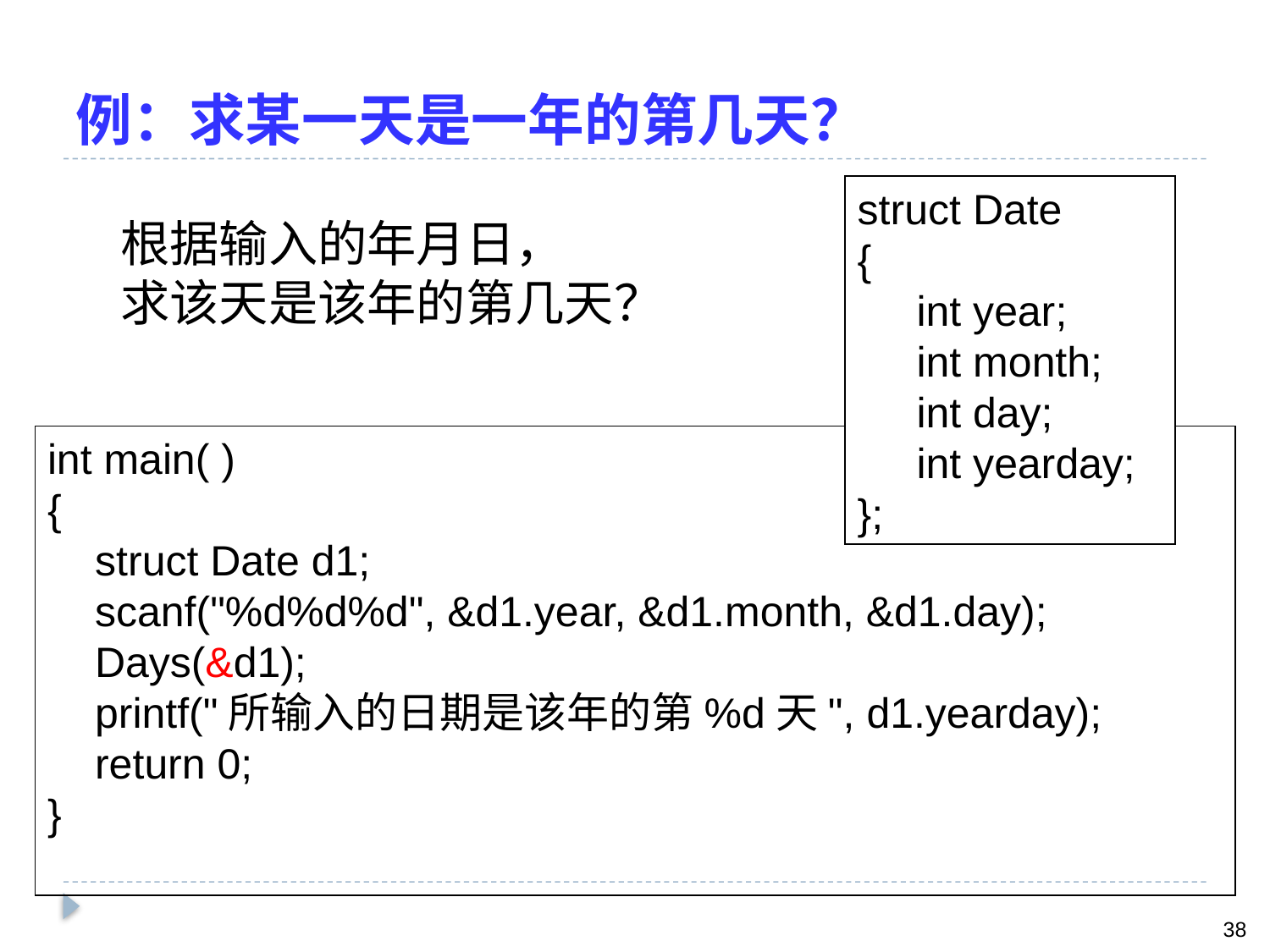

# 例：求某一天是一年的第几天？
struct Date
{
     int year;
     int month;
     int day;
     int yearday;
};
根据输入的年月日，
求该天是该年的第几天？
int main( )
{
    struct Date d1;
    scanf("%d%d%d", &d1.year, &d1.month, &d1.day);
    Days(&d1);
    printf("所输入的日期是该年的第%d天", d1.yearday);
    return 0;
}

38